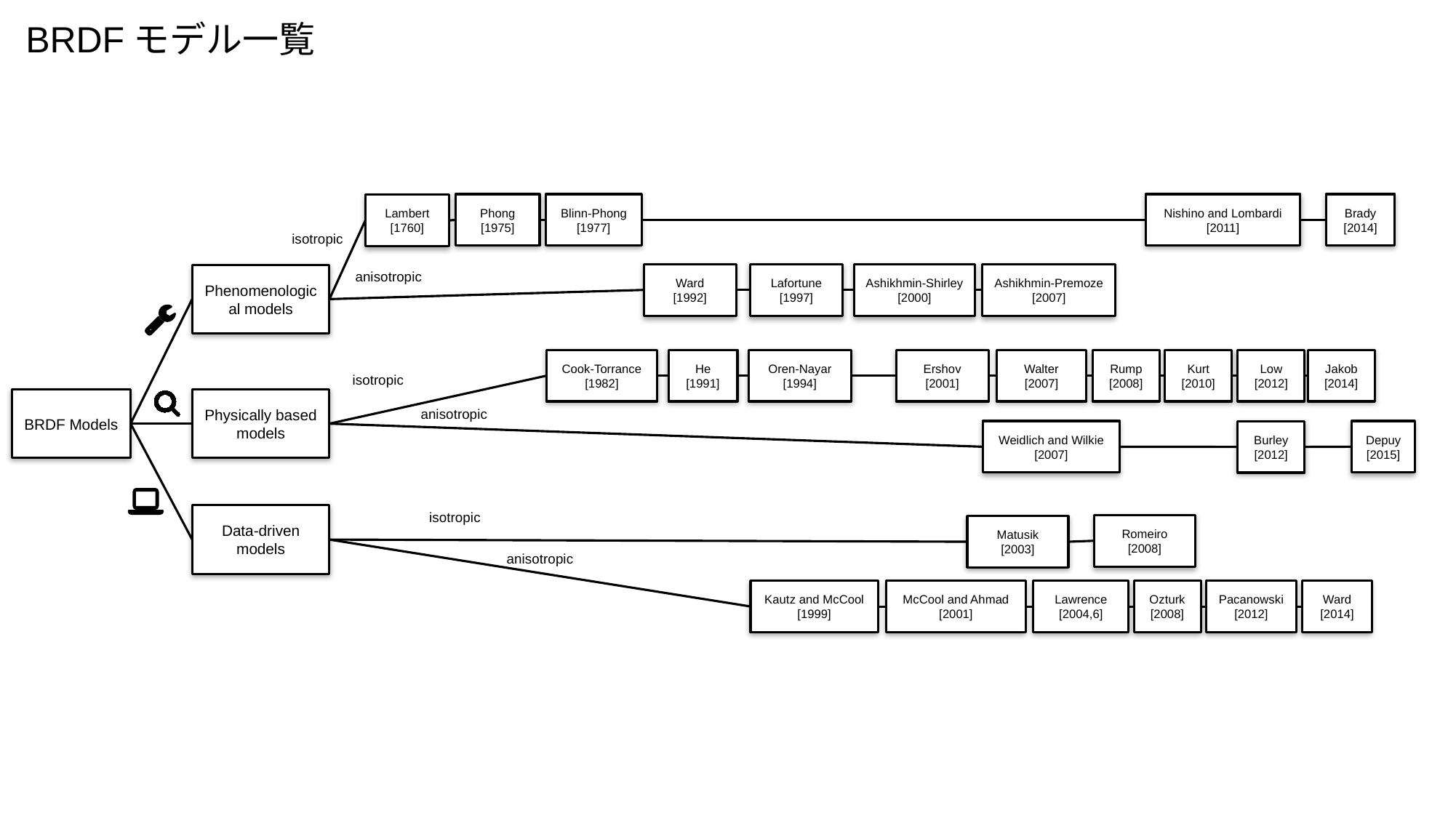

# BRDFモデル一覧
Phong
[1975]
Blinn-Phong
[1977]
Nishino and Lombardi
[2011]
Brady
[2014]
Lambert
[1760]
isotropic
anisotropic
Ward
[1992]
Lafortune
[1997]
Ashikhmin-Shirley
[2000]
Ashikhmin-Premoze
[2007]
Phenomenological models

Cook-Torrance
[1982]
He
[1991]
Oren-Nayar
[1994]
Ershov
[2001]
Walter
[2007]
Rump
[2008]
Kurt
[2010]
Low
[2012]
Jakob
[2014]
isotropic
BRDF Models
Physically based models

anisotropic
Weidlich and Wilkie
[2007]
Depuy
[2015]
Burley
[2012]

isotropic
Data-driven models
Romeiro
[2008]
Matusik
[2003]
anisotropic
Kautz and McCool
[1999]
McCool and Ahmad
[2001]
Lawrence
[2004,6]
Ozturk
[2008]
Pacanowski
[2012]
Ward
[2014]